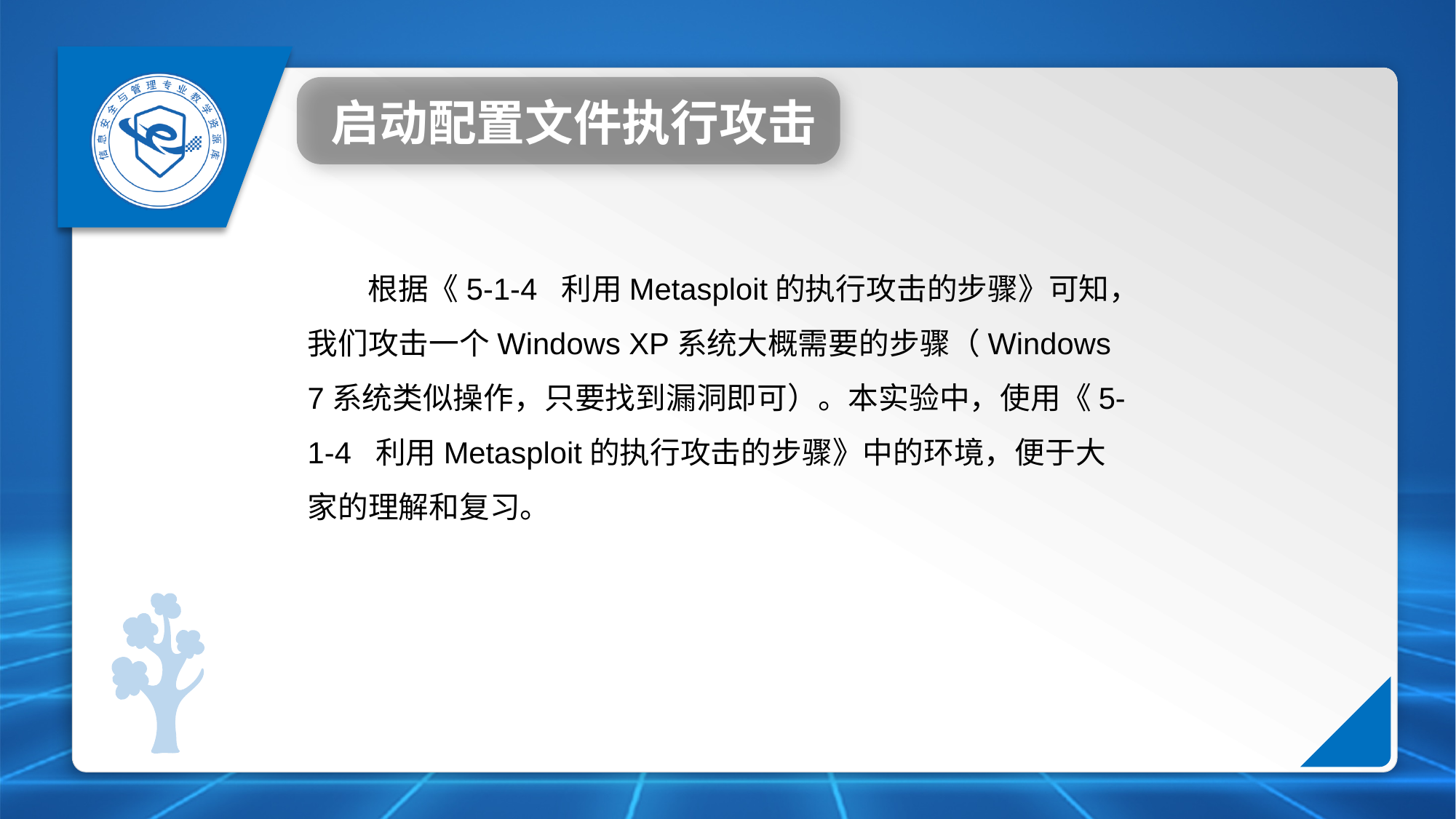

启动配置文件执行攻击
根据《5-1-4  利用Metasploit的执行攻击的步骤》可知，我们攻击一个Windows XP系统大概需要的步骤（Windows 7系统类似操作，只要找到漏洞即可）。本实验中，使用《5-1-4  利用Metasploit的执行攻击的步骤》中的环境，便于大家的理解和复习。